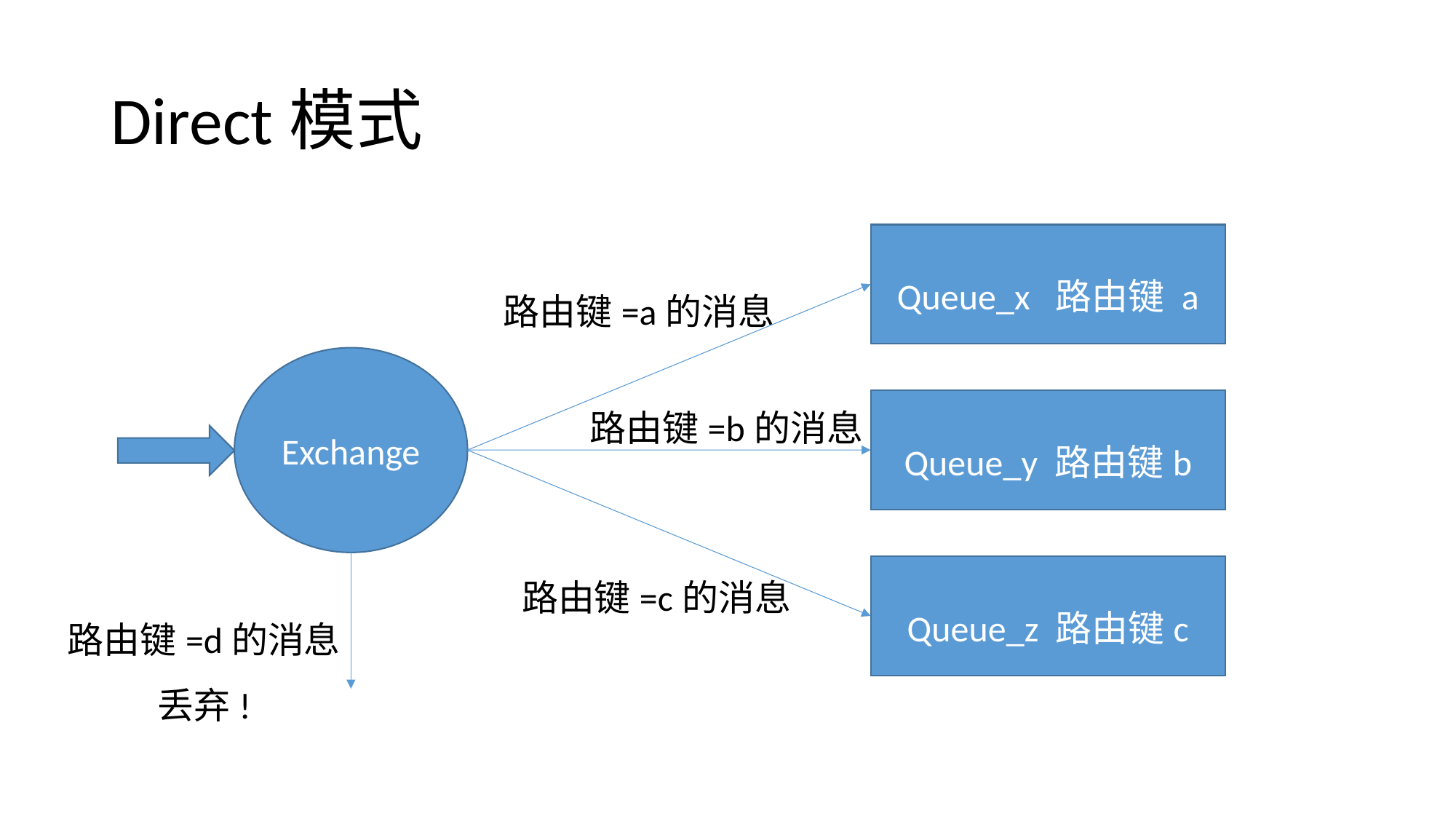

# Direct模式
Queue_x  路由键 a
路由键=a的消息
Exchange
Queue_y 路由键b
路由键=b的消息

Queue_z 路由键c
路由键=c的消息
路由键=d的消息
丢弃!